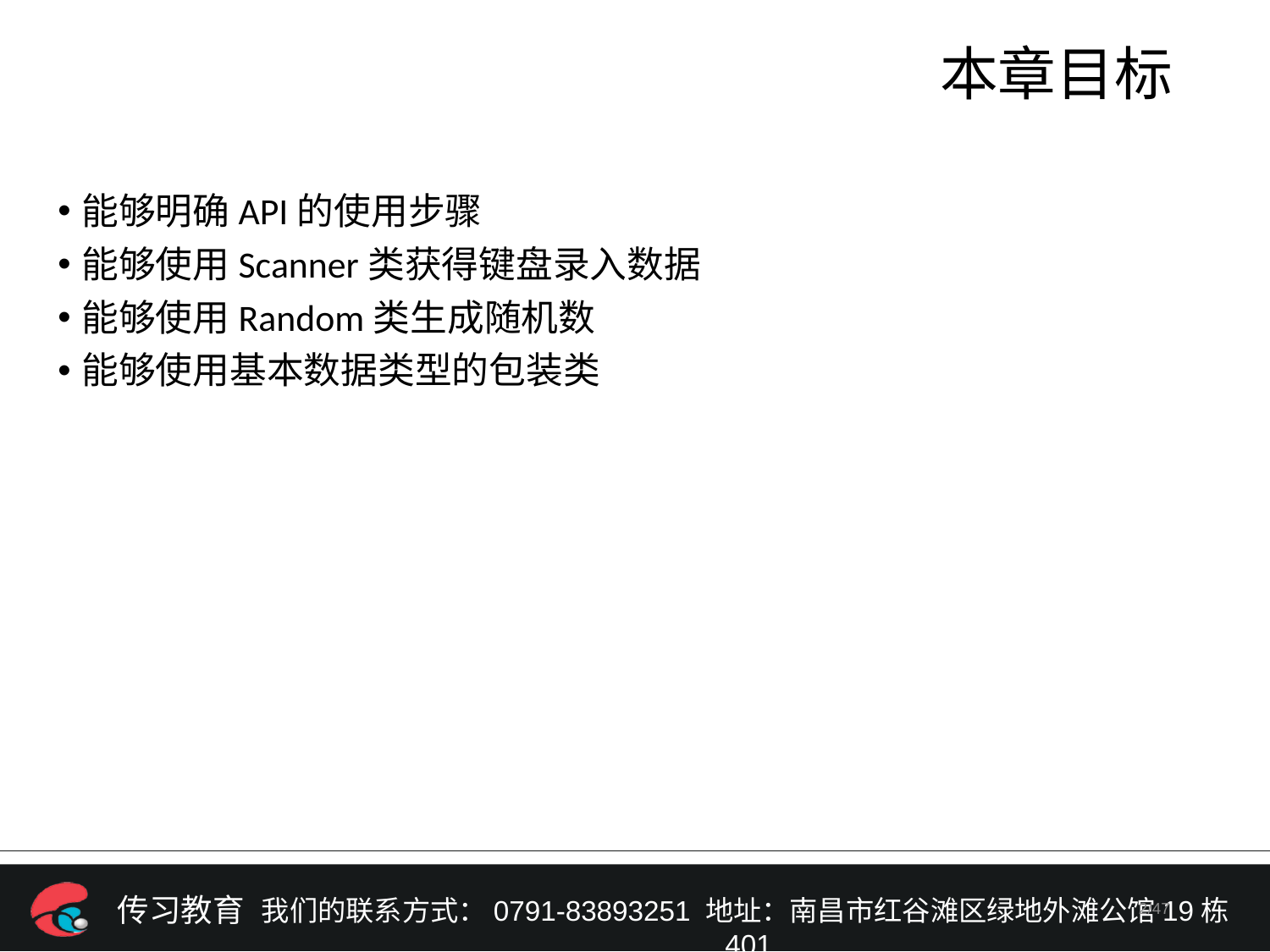

# 本章目标
能够明确API的使用步骤
能够使用Scanner类获得键盘录入数据
能够使用Random类生成随机数
能够使用基本数据类型的包装类
2/47